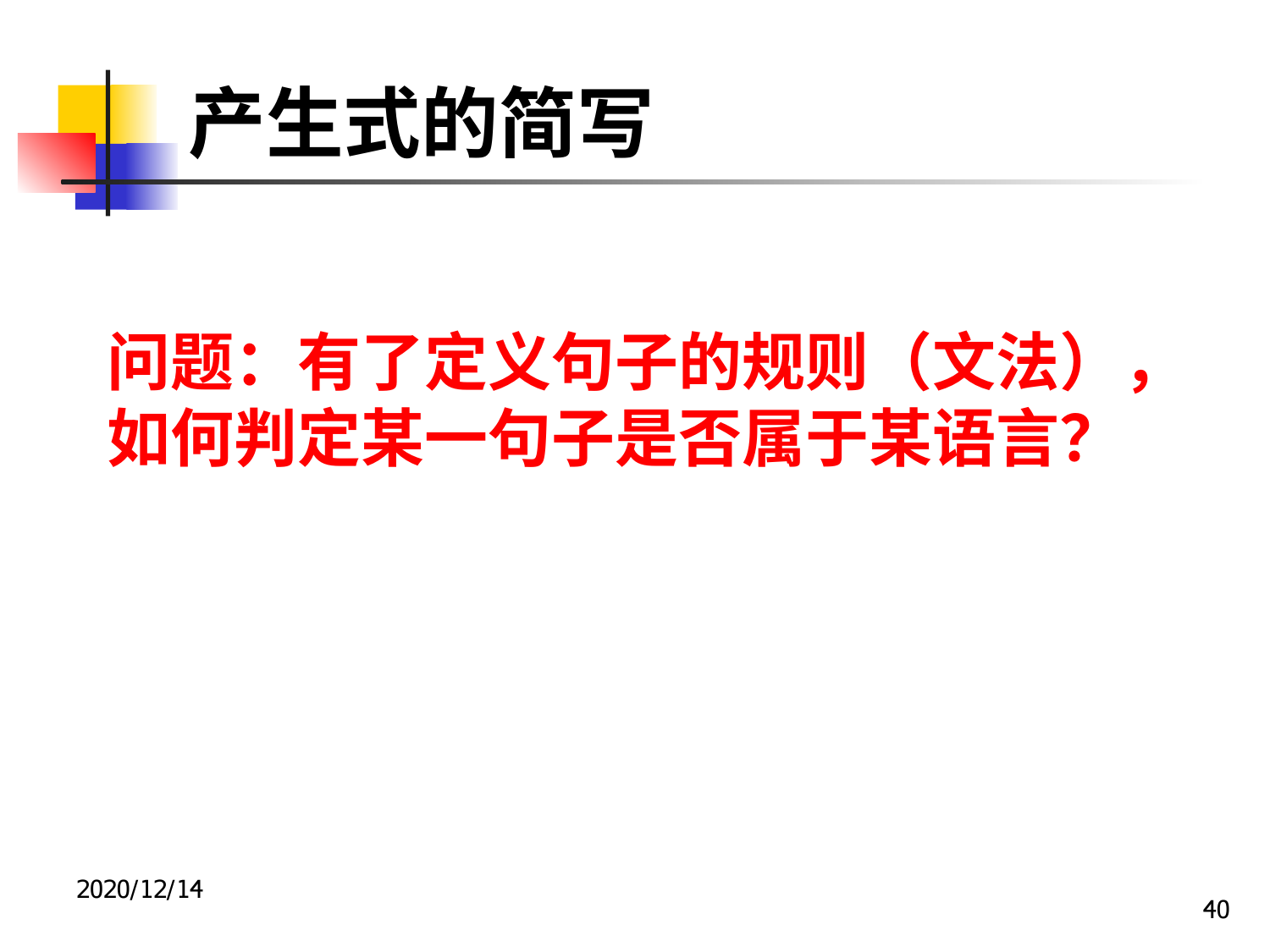

产生式的简写
问题：有了定义句子的规则（文法），如何判定某一句子是否属于某语言？
40
2020/12/14